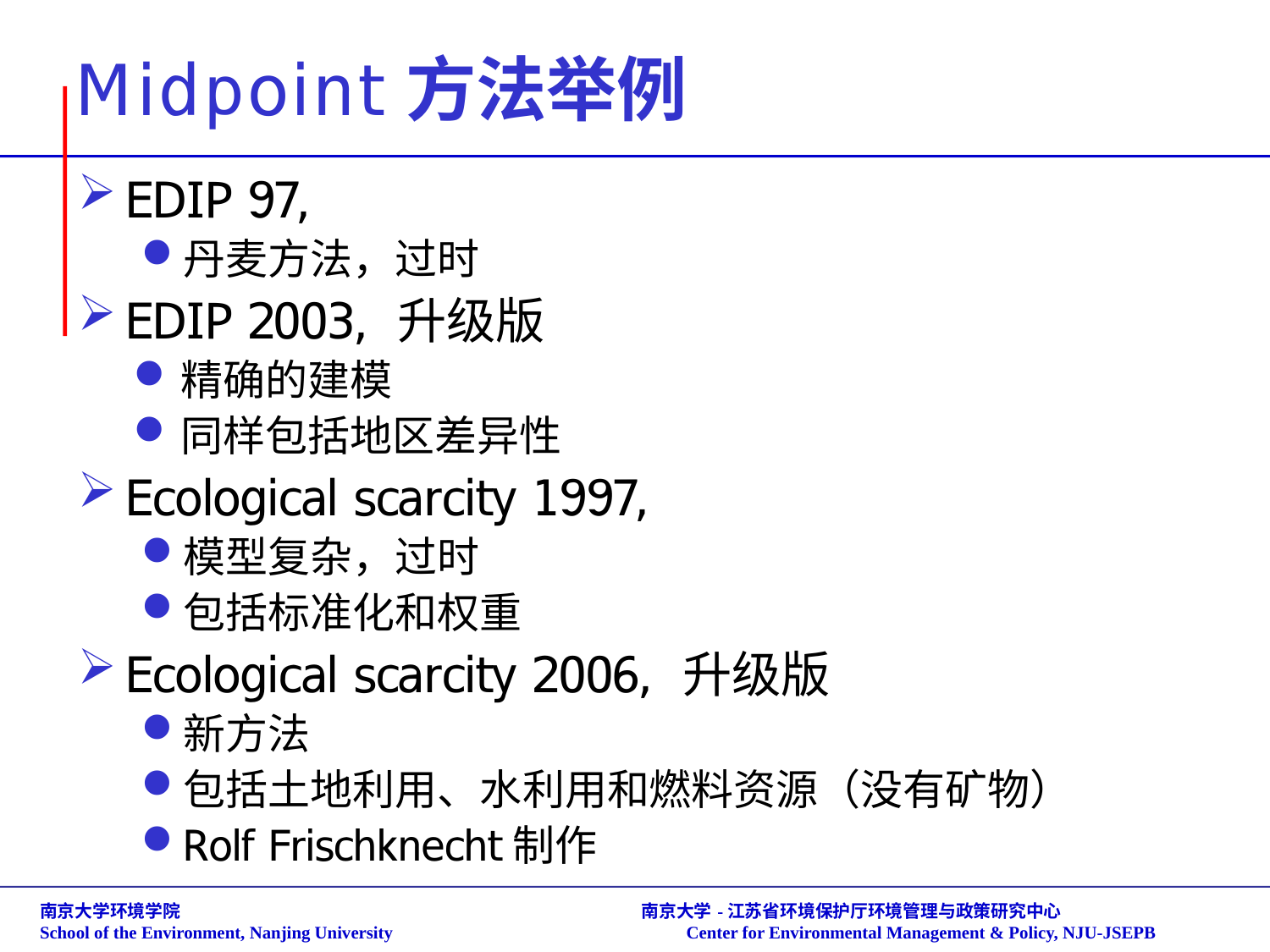

# Midpoint方法举例
EDIP 97,
丹麦方法，过时
EDIP 2003, 升级版
精确的建模
同样包括地区差异性
Ecological scarcity 1997,
模型复杂，过时
包括标准化和权重
Ecological scarcity 2006, 升级版
新方法
包括土地利用、水利用和燃料资源（没有矿物）
Rolf Frischknecht制作